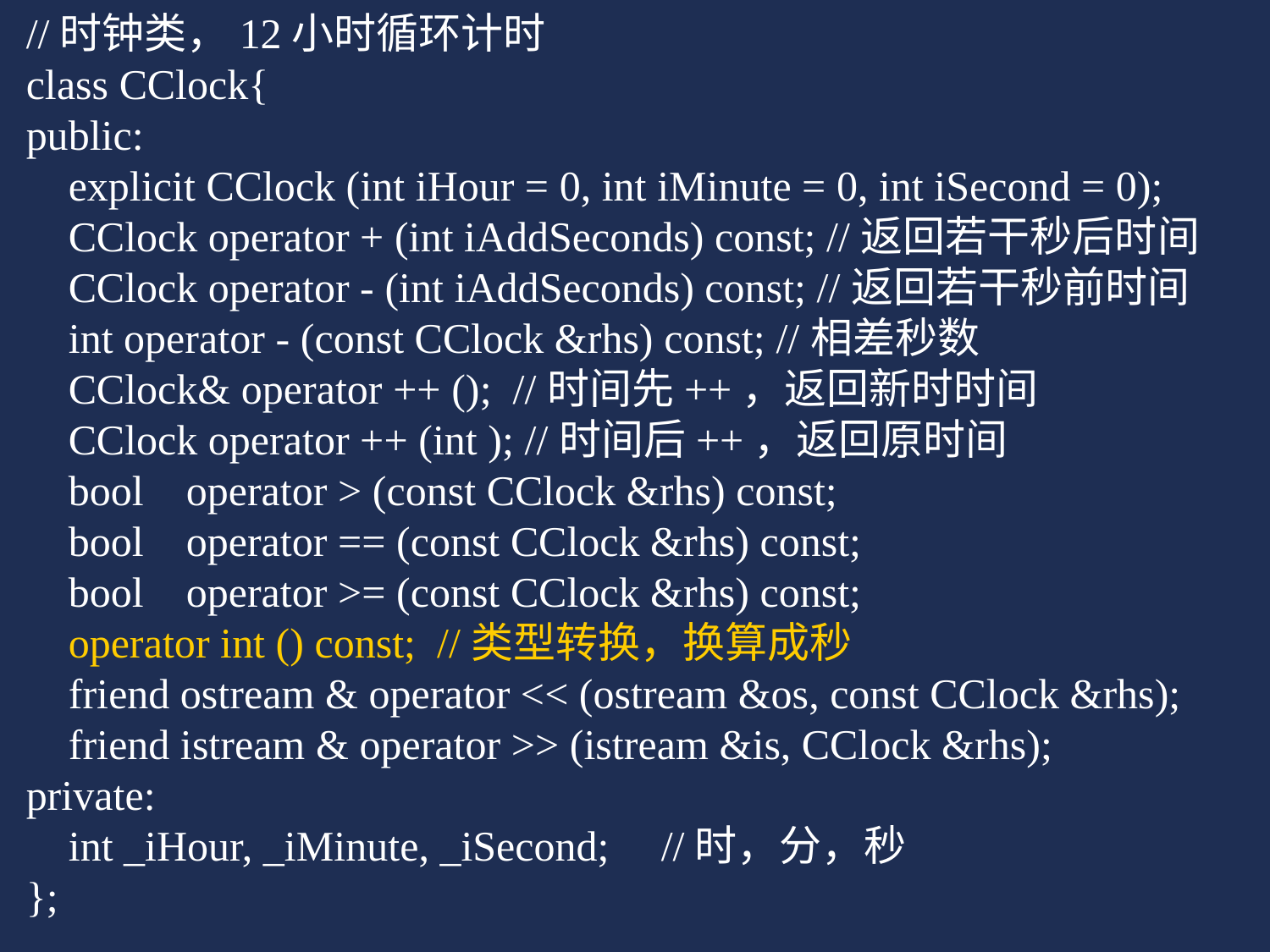

//时钟类，12小时循环计时
class CClock{
public:
    explicit CClock (int iHour = 0, int iMinute = 0, int iSecond = 0);
    CClock operator + (int iAddSeconds) const; //返回若干秒后时间
    CClock operator - (int iAddSeconds) const; //返回若干秒前时间
    int operator - (const CClock &rhs) const; //相差秒数
    CClock& operator ++ ();  //时间先++，返回新时时间
    CClock operator ++ (int ); //时间后++，返回原时间
    bool    operator > (const CClock &rhs) const;
    bool    operator == (const CClock &rhs) const;
    bool    operator >= (const CClock &rhs) const;
    operator int () const;  //类型转换，换算成秒
    friend ostream & operator << (ostream &os, const CClock &rhs);
    friend istream & operator >> (istream &is, CClock &rhs);
private:
    int _iHour, _iMinute, _iSecond;	//时，分，秒
};
# 不同类型对象间的转换